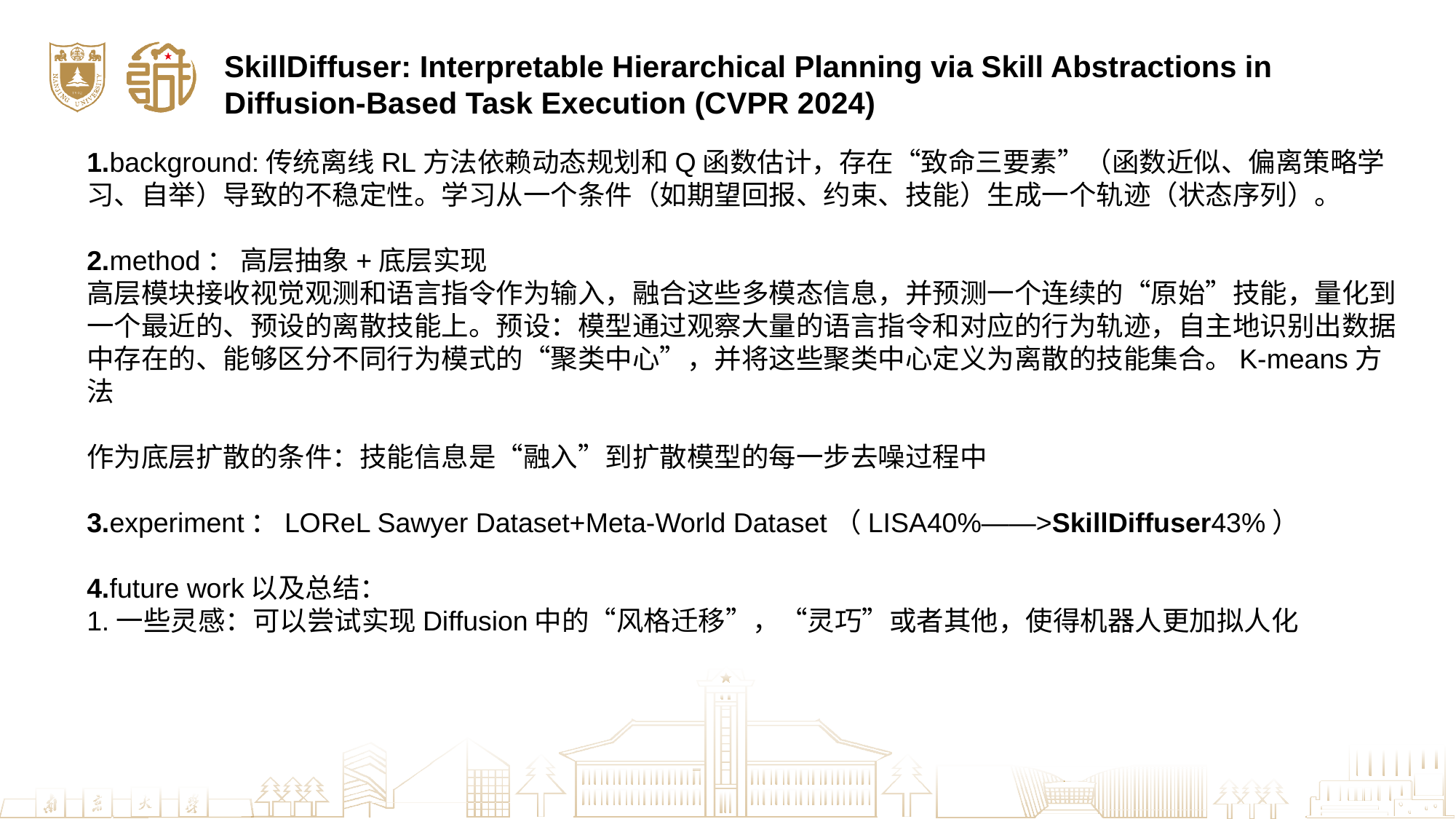

SkillDiffuser: Interpretable Hierarchical Planning via Skill Abstractions in  Diffusion-Based Task Execution (CVPR 2024)
1.background:传统离线RL方法依赖动态规划和Q函数估计，存在“致命三要素”（函数近似、偏离策略学习、自举）导致的不稳定性。学习从一个条件（如期望回报、约束、技能）生成一个轨迹（状态序列）。

2.method： 高层抽象+底层实现
高层模块接收视觉观测和语言指令作为输入，融合这些多模态信息，并预测一个连续的“原始”技能，量化到一个最近的、预设的离散技能上。预设：模型通过观察大量的语言指令和对应的行为轨迹，自主地识别出数据中存在的、能够区分不同行为模式的“聚类中心”，并将这些聚类中心定义为离散的技能集合。K-means方法

作为底层扩散的条件：技能信息是“融入”到扩散模型的每一步去噪过程中

3.experiment：LOReL Sawyer Dataset+Meta-World Dataset（LISA40%——>SkillDiffuser43%）

4.future work以及总结：
1.一些灵感：可以尝试实现Diffusion中的“风格迁移”，“灵巧”或者其他，使得机器人更加拟人化